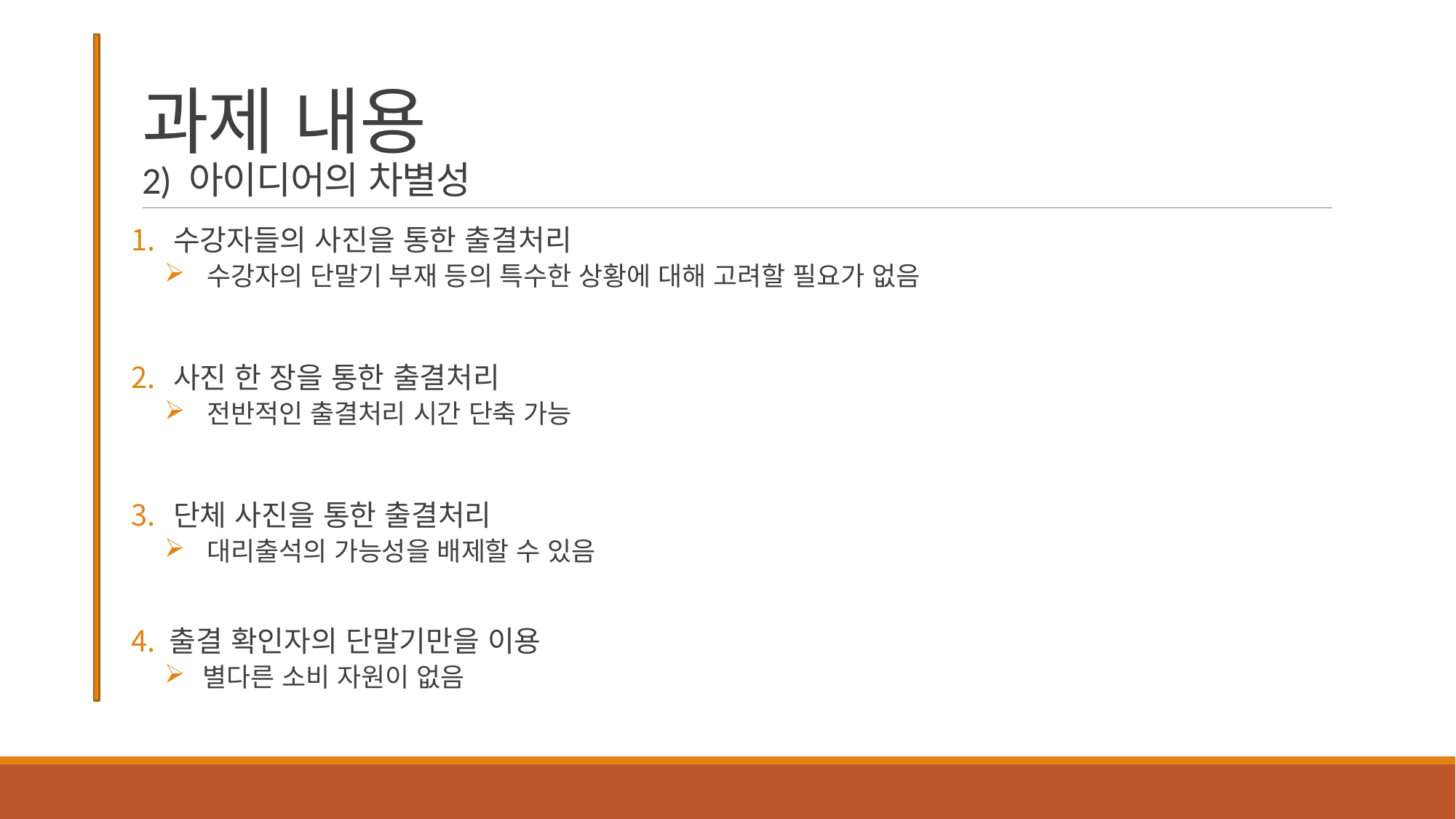

# 과제 내용
2) 아이디어의 차별성
수강자들의 사진을 통한 출결처리
수강자의 단말기 부재 등의 특수한 상황에 대해 고려할 필요가 없음

사진 한 장을 통한 출결처리
전반적인 출결처리 시간 단축 가능

단체 사진을 통한 출결처리
대리출석의 가능성을 배제할 수 있음

출결 확인자의 단말기만을 이용
별다른 소비 자원이 없음